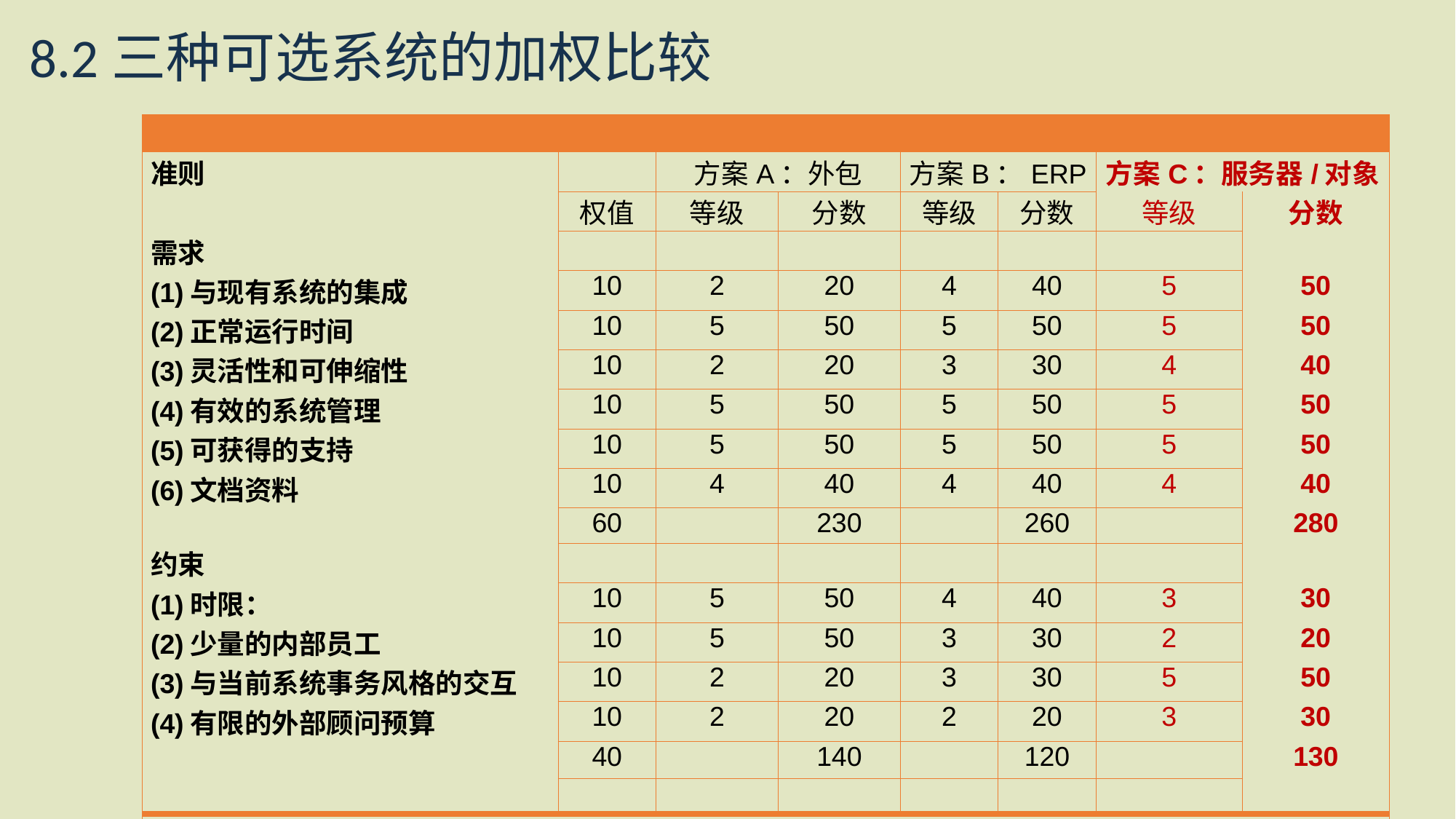

# 8.2三种可选系统的加权比较
|  |  |  |  |  |  |  |  |
| --- | --- | --- | --- | --- | --- | --- | --- |
| 准则 |  | 方案A：外包 |  | 方案B：ERP |  | 方案C：服务器/对象 |  |
|  | 权值 | 等级 | 分数 | 等级 | 分数 | 等级 | 分数 |
| 需求 |  |  |  |  |  |  |  |
| (1)与现有系统的集成 | 10 | 2 | 20 | 4 | 40 | 5 | 50 |
| (2)正常运行时间 | 10 | 5 | 50 | 5 | 50 | 5 | 50 |
| (3)灵活性和可伸缩性 | 10 | 2 | 20 | 3 | 30 | 4 | 40 |
| (4)有效的系统管理 | 10 | 5 | 50 | 5 | 50 | 5 | 50 |
| (5)可获得的支持 | 10 | 5 | 50 | 5 | 50 | 5 | 50 |
| (6)文档资料 | 10 | 4 | 40 | 4 | 40 | 4 | 40 |
|  | 60 |  | 230 |  | 260 |  | 280 |
| 约束 |  |  |  |  |  |  |  |
| (1)时限： | 10 | 5 | 50 | 4 | 40 | 3 | 30 |
| (2)少量的内部员工 | 10 | 5 | 50 | 3 | 30 | 2 | 20 |
| (3)与当前系统事务风格的交互 | 10 | 2 | 20 | 3 | 30 | 5 | 50 |
| (4)有限的外部顾问预算 | 10 | 2 | 20 | 2 | 20 | 3 | 30 |
|  | 40 |  | 140 |  | 120 |  | 130 |
|  |  |  |  |  |  |  |  |
| 合计 | 100 |  | 370 |  | 380 |  | 410 |